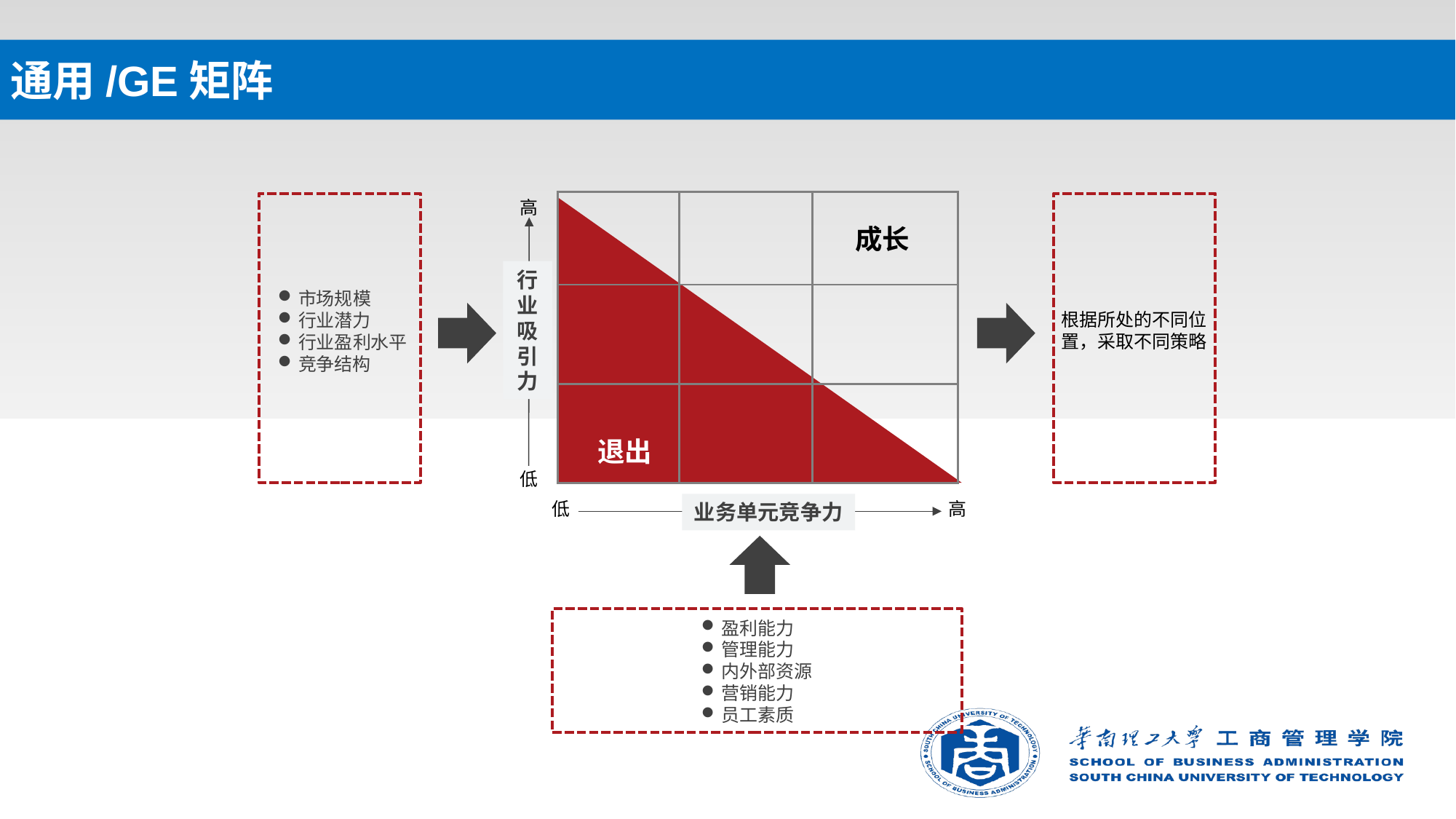

# 通用/GE矩阵

|  |  |  |
| --- | --- | --- |
|  |  |  |
|  |  |  |

高

成长
行业吸引力
市场规模
行业潜力
行业盈利水平
竞争结构

根据所处的不同位置，采取不同策略
退出
低

业务单元竞争力
高
低

盈利能力
管理能力
内外部资源
营销能力
员工素质